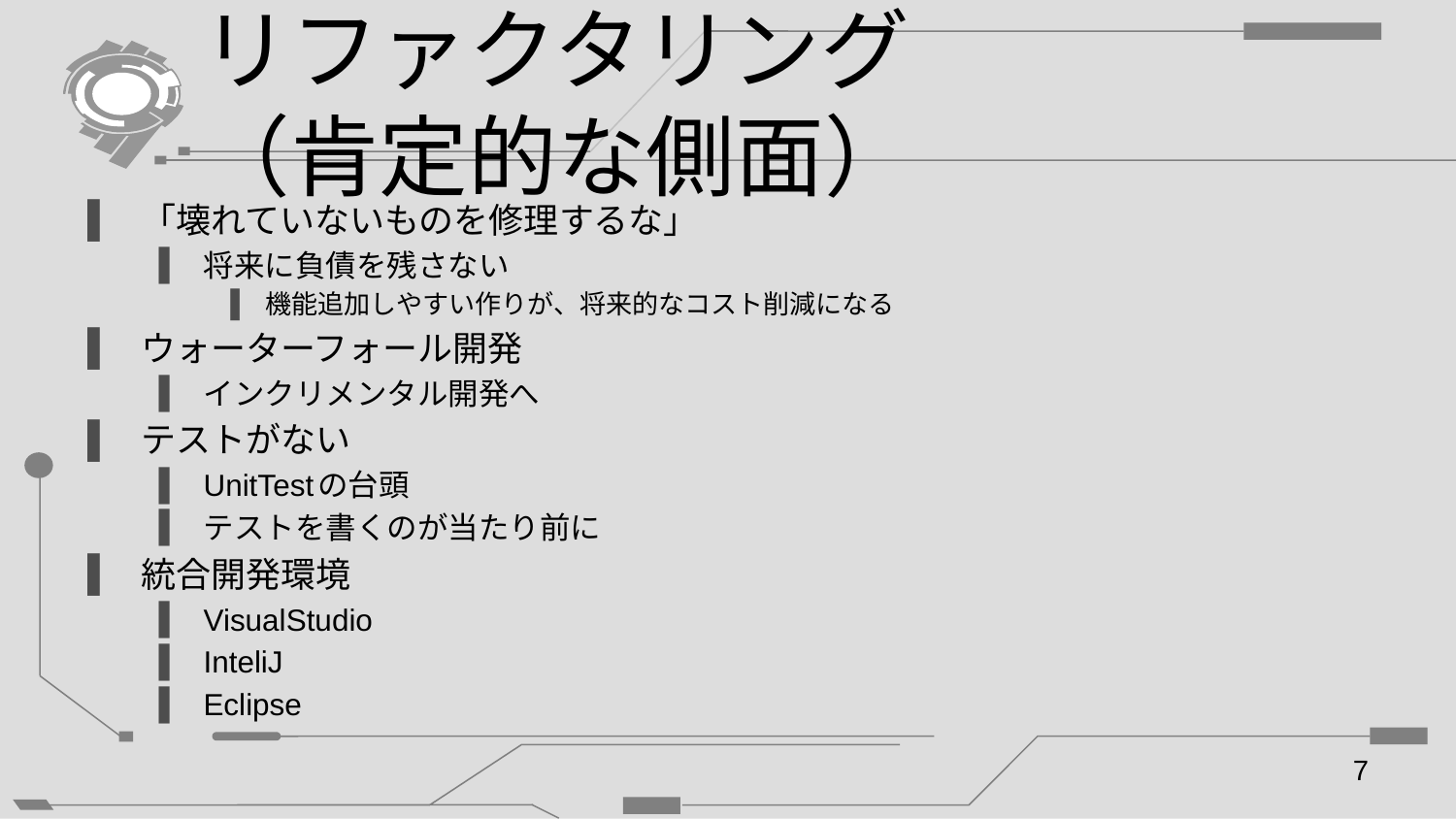

# リファクタリング （肯定的な側面）
「壊れていないものを修理するな」
将来に負債を残さない
機能追加しやすい作りが、将来的なコスト削減になる
ウォーターフォール開発
インクリメンタル開発へ
テストがない
UnitTestの台頭
テストを書くのが当たり前に
統合開発環境
VisualStudio
InteliJ
Eclipse
7